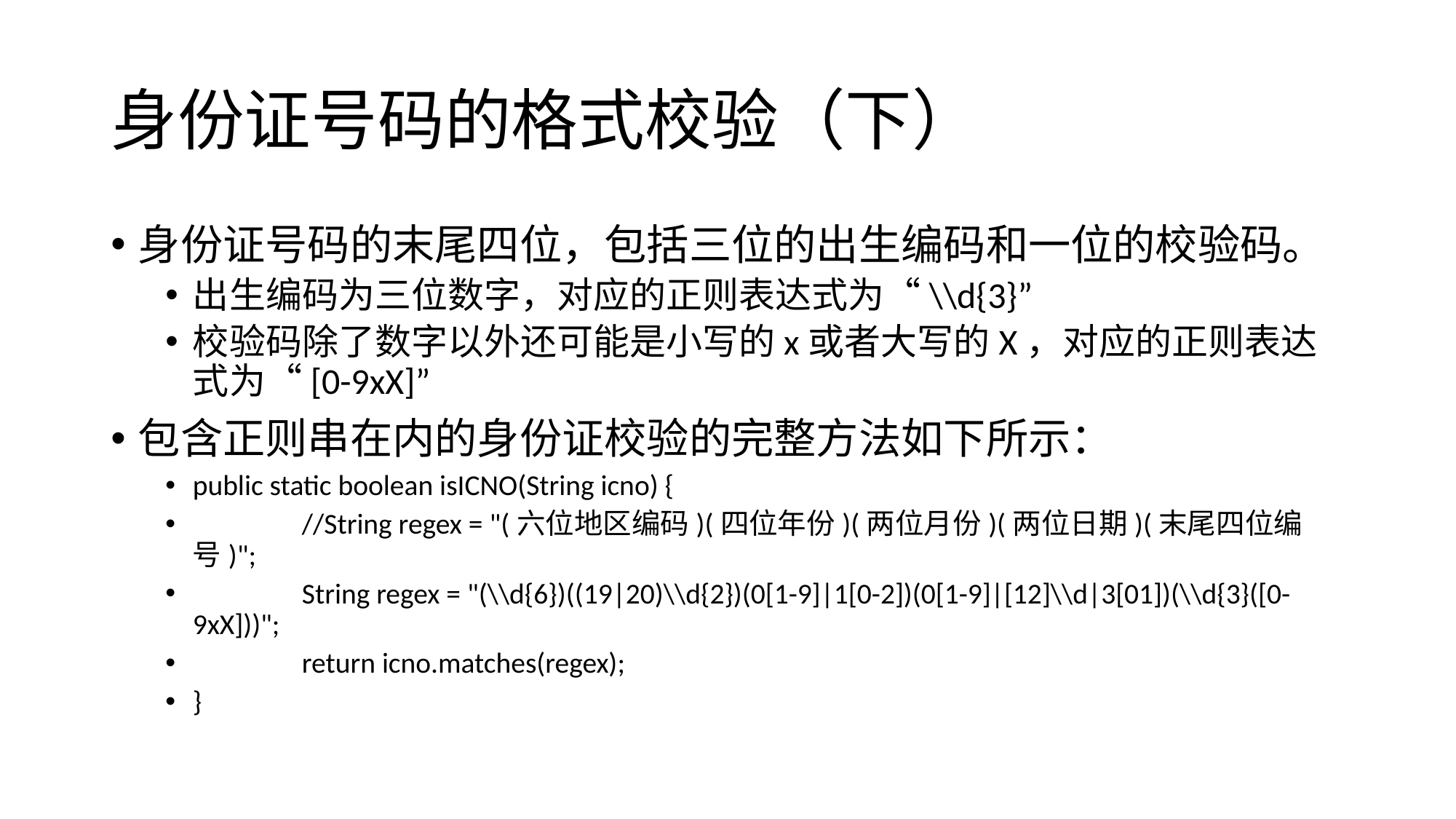

# 身份证号码的格式校验（下）
身份证号码的末尾四位，包括三位的出生编码和一位的校验码。
出生编码为三位数字，对应的正则表达式为“\\d{3}”
校验码除了数字以外还可能是小写的x或者大写的X，对应的正则表达式为“[0-9xX]”
包含正则串在内的身份证校验的完整方法如下所示：
public static boolean isICNO(String icno) {
	//String regex = "(六位地区编码)(四位年份)(两位月份)(两位日期)(末尾四位编号)";
	String regex = "(\\d{6})((19|20)\\d{2})(0[1-9]|1[0-2])(0[1-9]|[12]\\d|3[01])(\\d{3}([0-9xX]))";
	return icno.matches(regex);
}